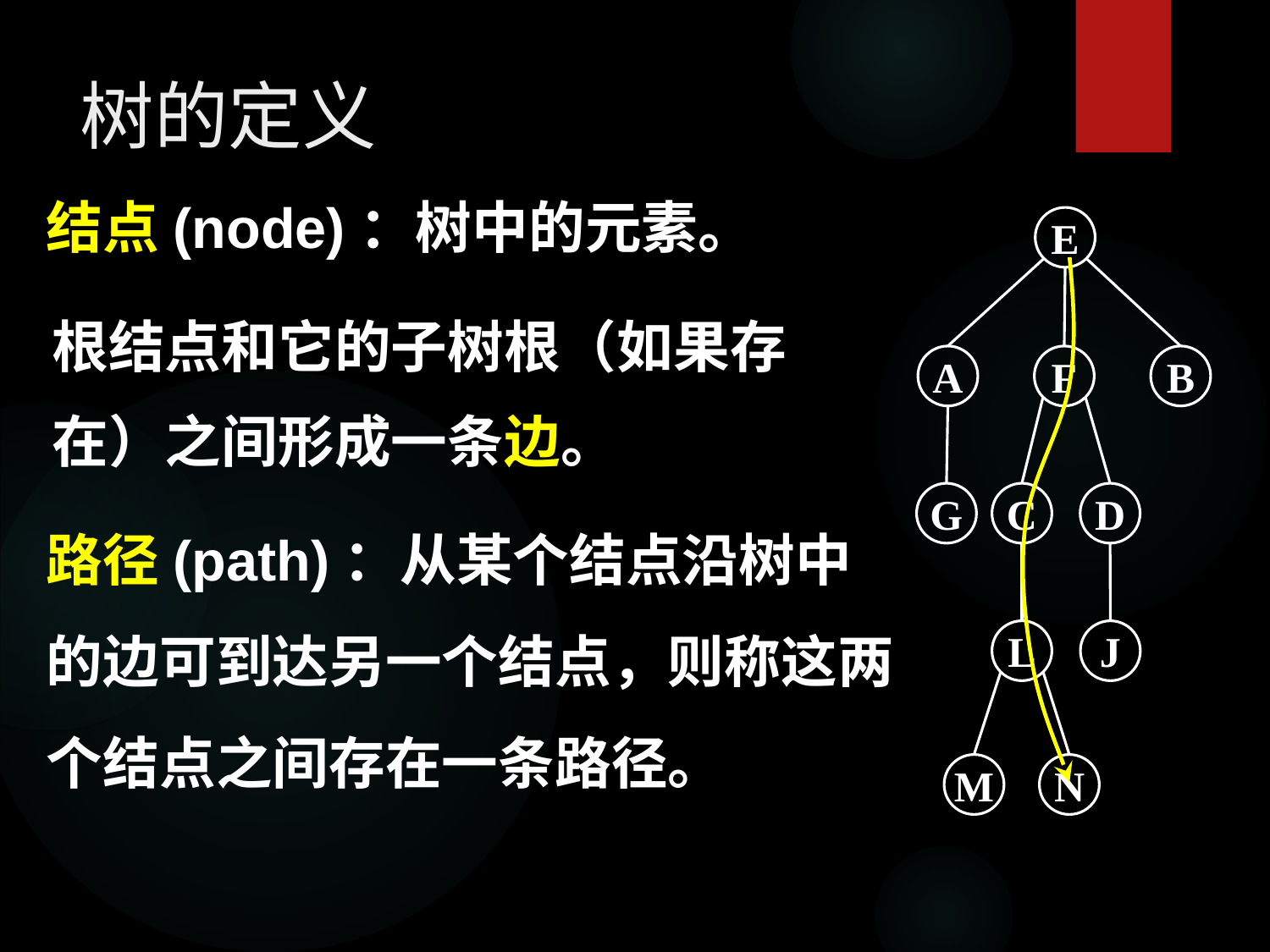

# 树的定义
结点(node)：树中的元素。

E
A
F
B
G
C
D
L
J
M
N

根结点和它的子树根（如果存在）之间形成一条边。
路径(path)：从某个结点沿树中的边可到达另一个结点，则称这两个结点之间存在一条路径。